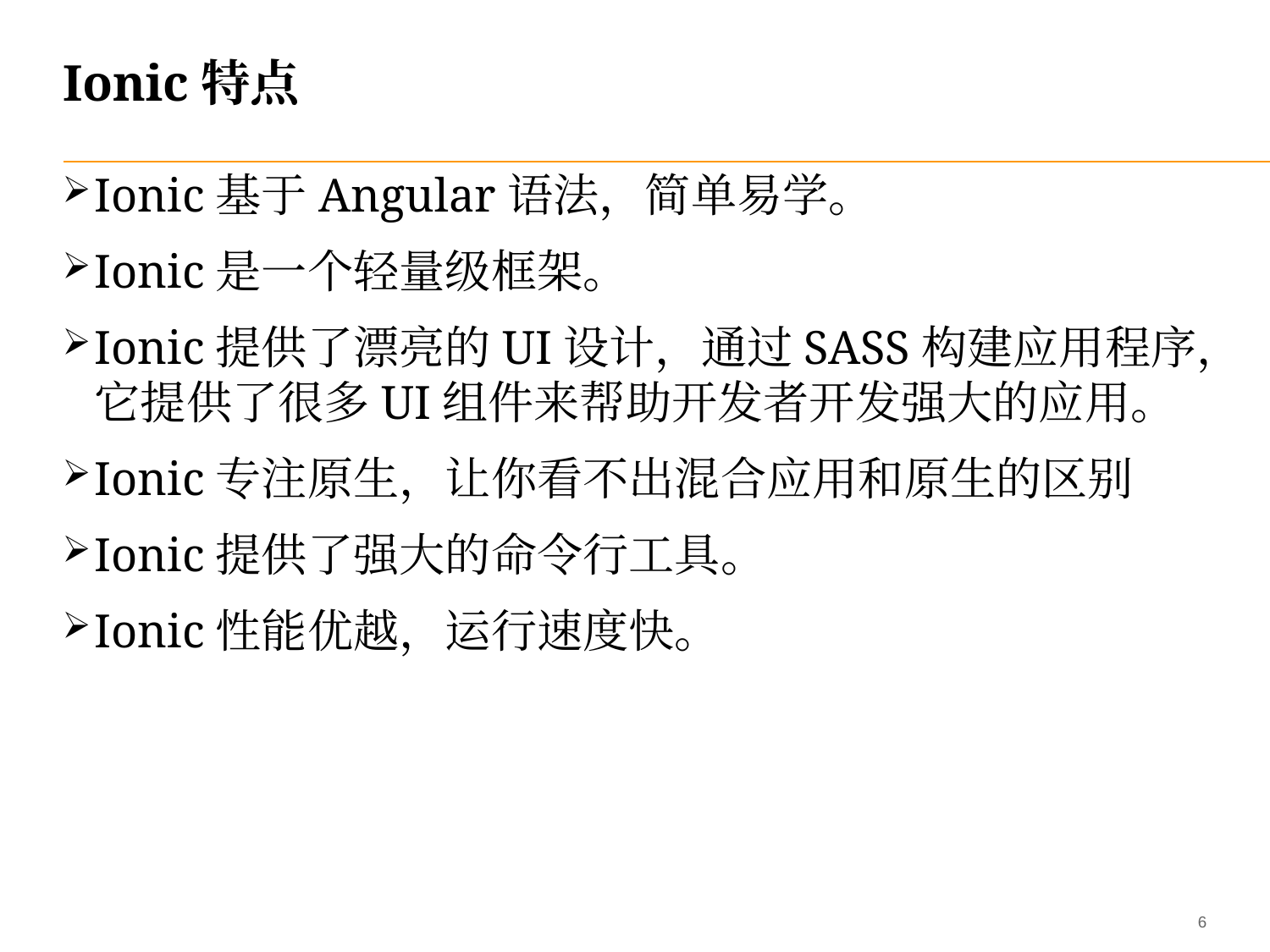

# Ionic特点
Ionic基于Angular语法，简单易学。
Ionic是一个轻量级框架。
Ionic提供了漂亮的UI设计，通过SASS构建应用程序，它提供了很多UI组件来帮助开发者开发强大的应用。
Ionic专注原生，让你看不出混合应用和原生的区别
Ionic提供了强大的命令行工具。
Ionic性能优越，运行速度快。

6